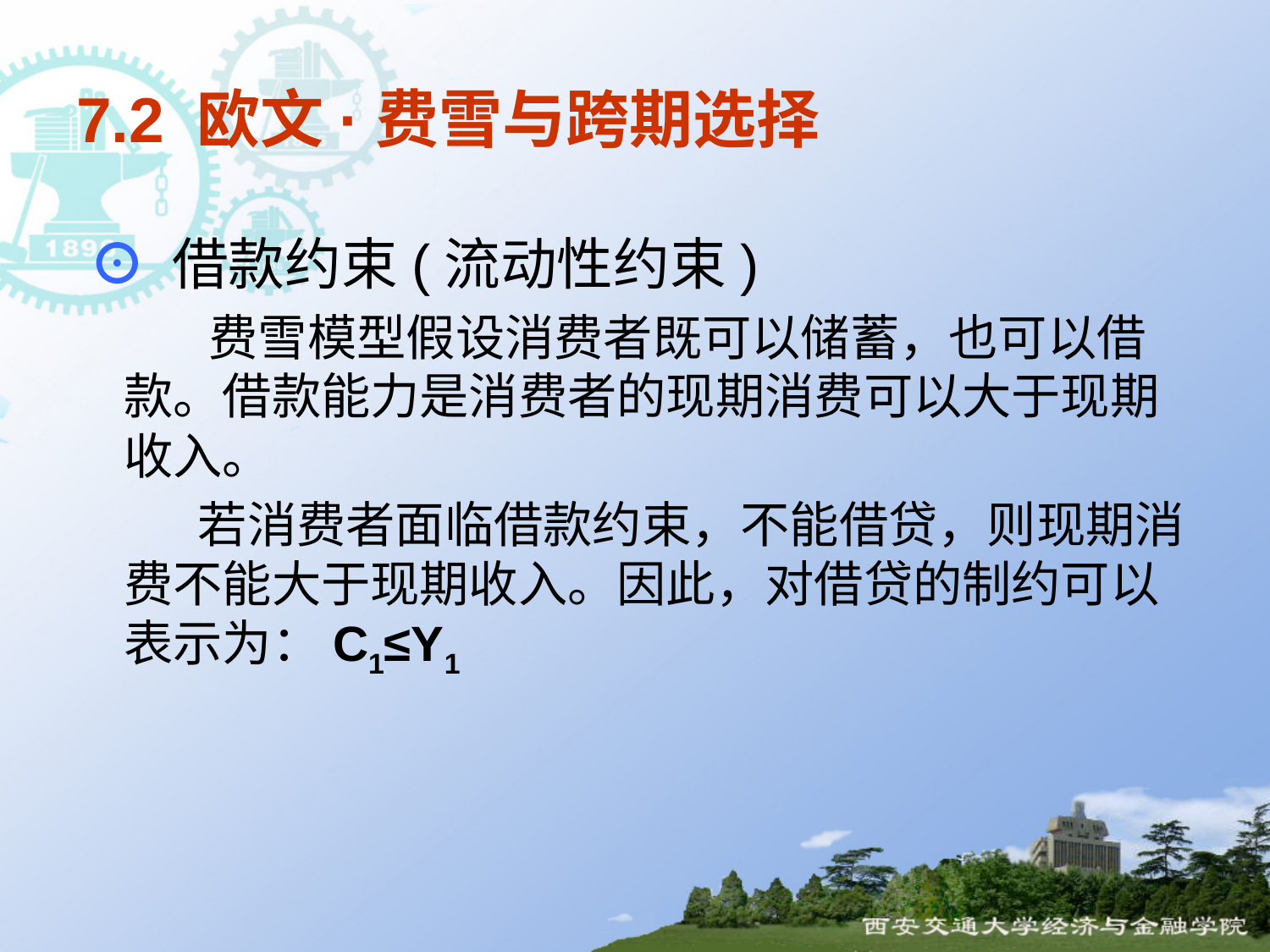

# 7.2 欧文·费雪与跨期选择
 ⊙ 借款约束(流动性约束)
           费雪模型假设消费者既可以储蓄，也可以借款。借款能力是消费者的现期消费可以大于现期收入。
          若消费者面临借款约束，不能借贷，则现期消费不能大于现期收入。因此，对借贷的制约可以表示为：C1≤Y1